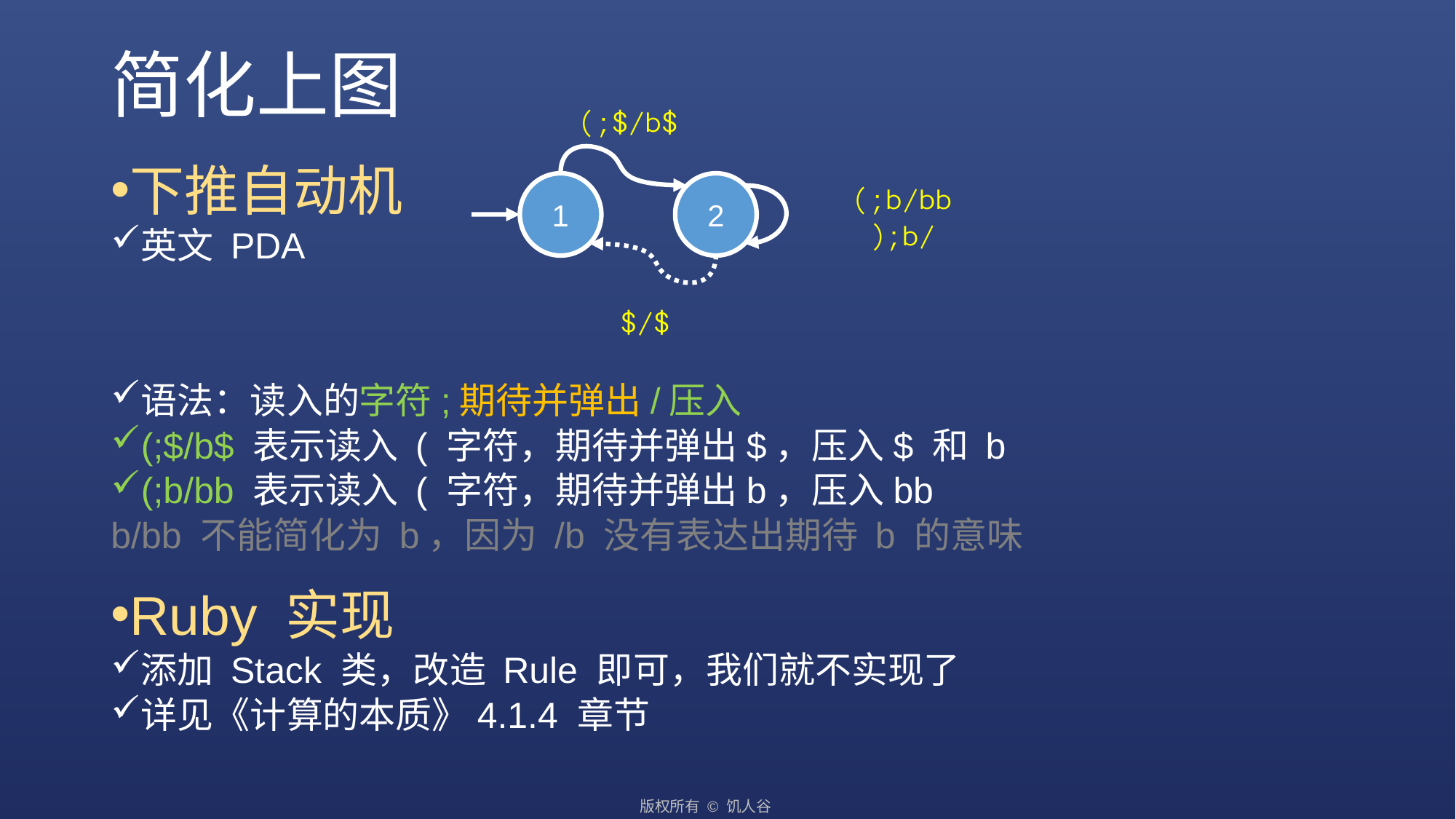

# 简化上图
(;$/b$
(;b/bb
);b/
1
2
$/$
下推自动机
英文 PDA

语法：读入的字符;期待并弹出/压入
(;$/b$ 表示读入 ( 字符，期待并弹出$，压入$ 和 b
(;b/bb 表示读入 ( 字符，期待并弹出b，压入bb
b/bb 不能简化为 b，因为 /b 没有表达出期待 b 的意味
Ruby 实现
添加 Stack 类，改造 Rule 即可，我们就不实现了
详见《计算的本质》4.1.4 章节